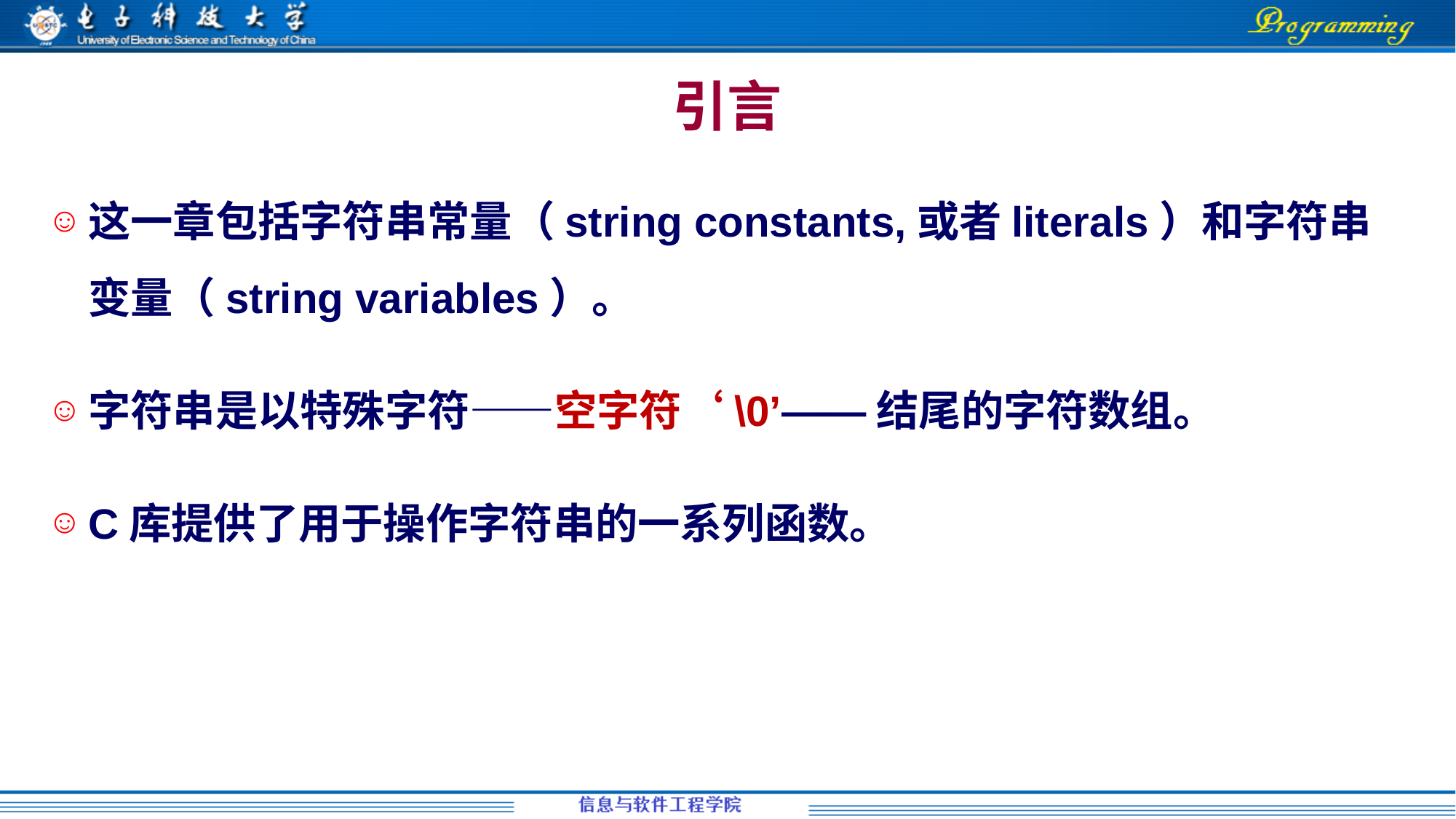

引言
这一章包括字符串常量（string constants,或者literals）和字符串变量（string variables）。
字符串是以特殊字符——空字符‘\0’——结尾的字符数组。
C库提供了用于操作字符串的一系列函数。